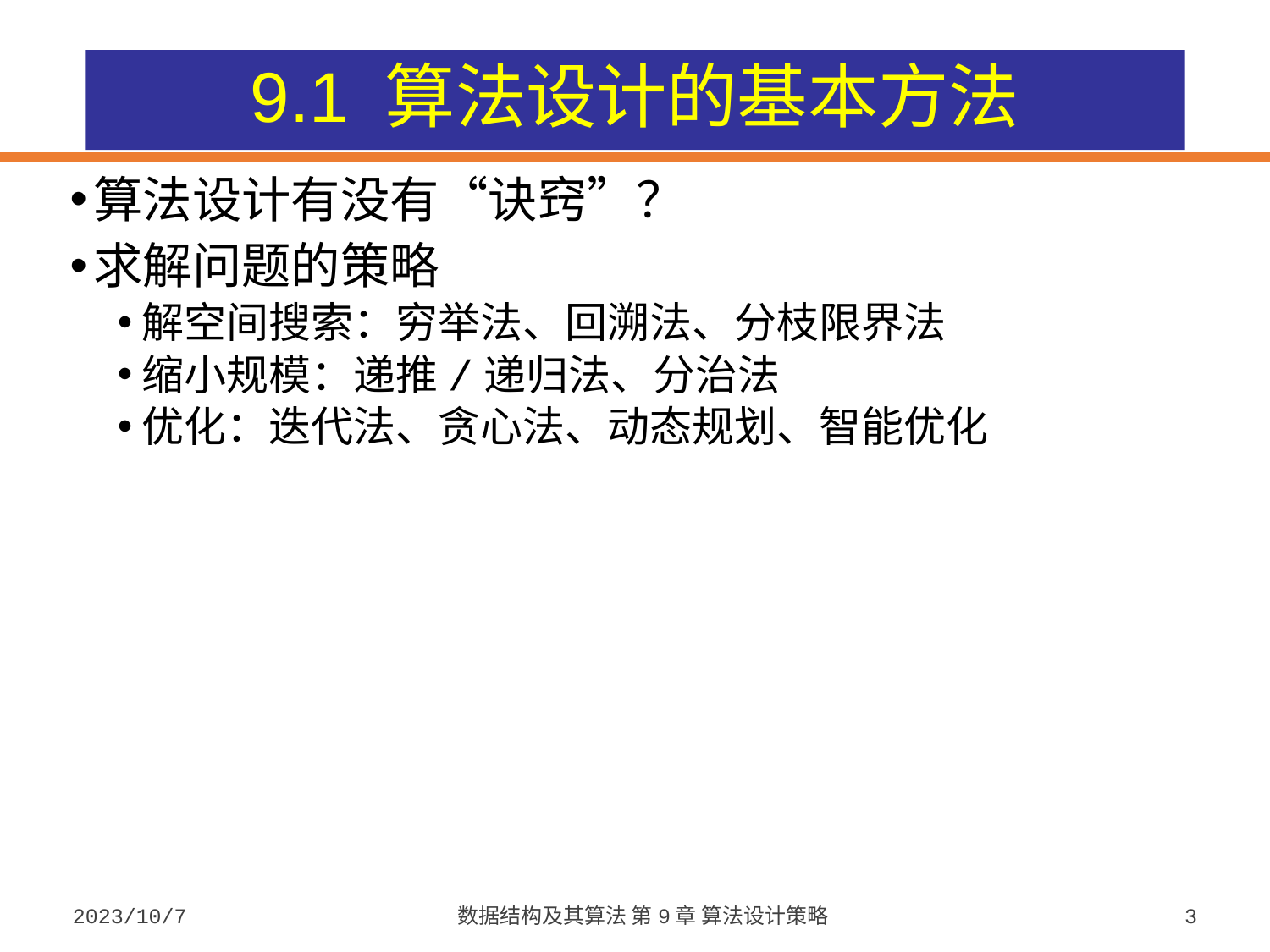

# 9.1 算法设计的基本方法
算法设计有没有“诀窍”？
求解问题的策略
解空间搜索：穷举法、回溯法、分枝限界法
缩小规模：递推/递归法、分治法
优化：迭代法、贪心法、动态规划、智能优化
2023/10/7
数据结构及其算法 第9章 算法设计策略
3